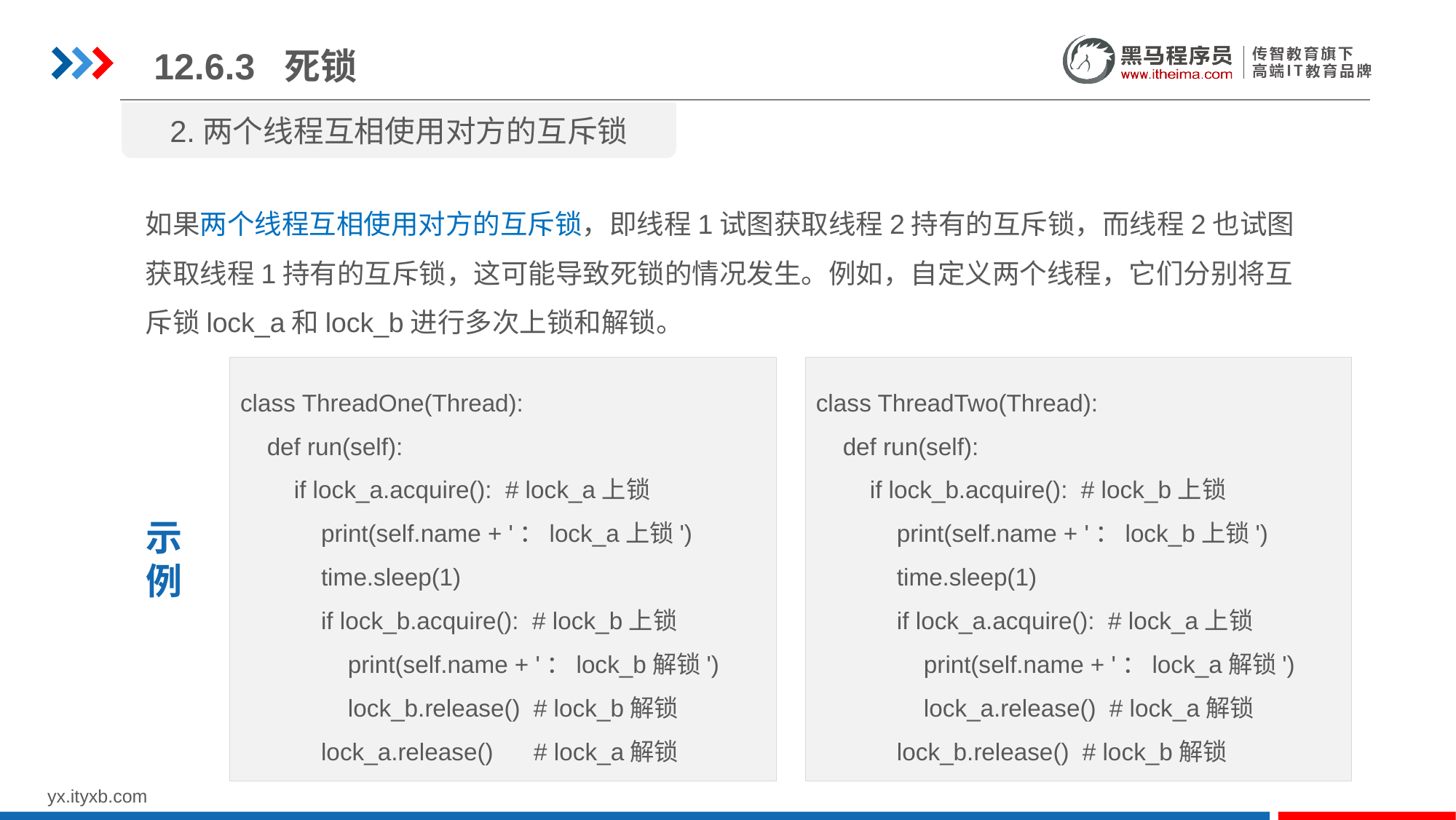

12.6.3  死锁

2.两个线程互相使用对方的互斥锁
如果两个线程互相使用对方的互斥锁，即线程1试图获取线程2持有的互斥锁，而线程2也试图获取线程1持有的互斥锁，这可能导致死锁的情况发生。例如，自定义两个线程，它们分别将互斥锁lock_a和lock_b进行多次上锁和解锁。
class ThreadOne(Thread):
    def run(self):
        if lock_a.acquire():  # lock_a上锁
            print(self.name + '：lock_a上锁')
            time.sleep(1)
            if lock_b.acquire():  # lock_b上锁
                print(self.name + '：lock_b解锁')
                lock_b.release()  # lock_b解锁
            lock_a.release()      # lock_a解锁
class ThreadTwo(Thread):
    def run(self):
        if lock_b.acquire():  # lock_b上锁
            print(self.name + '：lock_b上锁')
            time.sleep(1)
            if lock_a.acquire():  # lock_a上锁
                print(self.name + '：lock_a解锁')
                lock_a.release()  # lock_a解锁
            lock_b.release()  # lock_b解锁
示
例